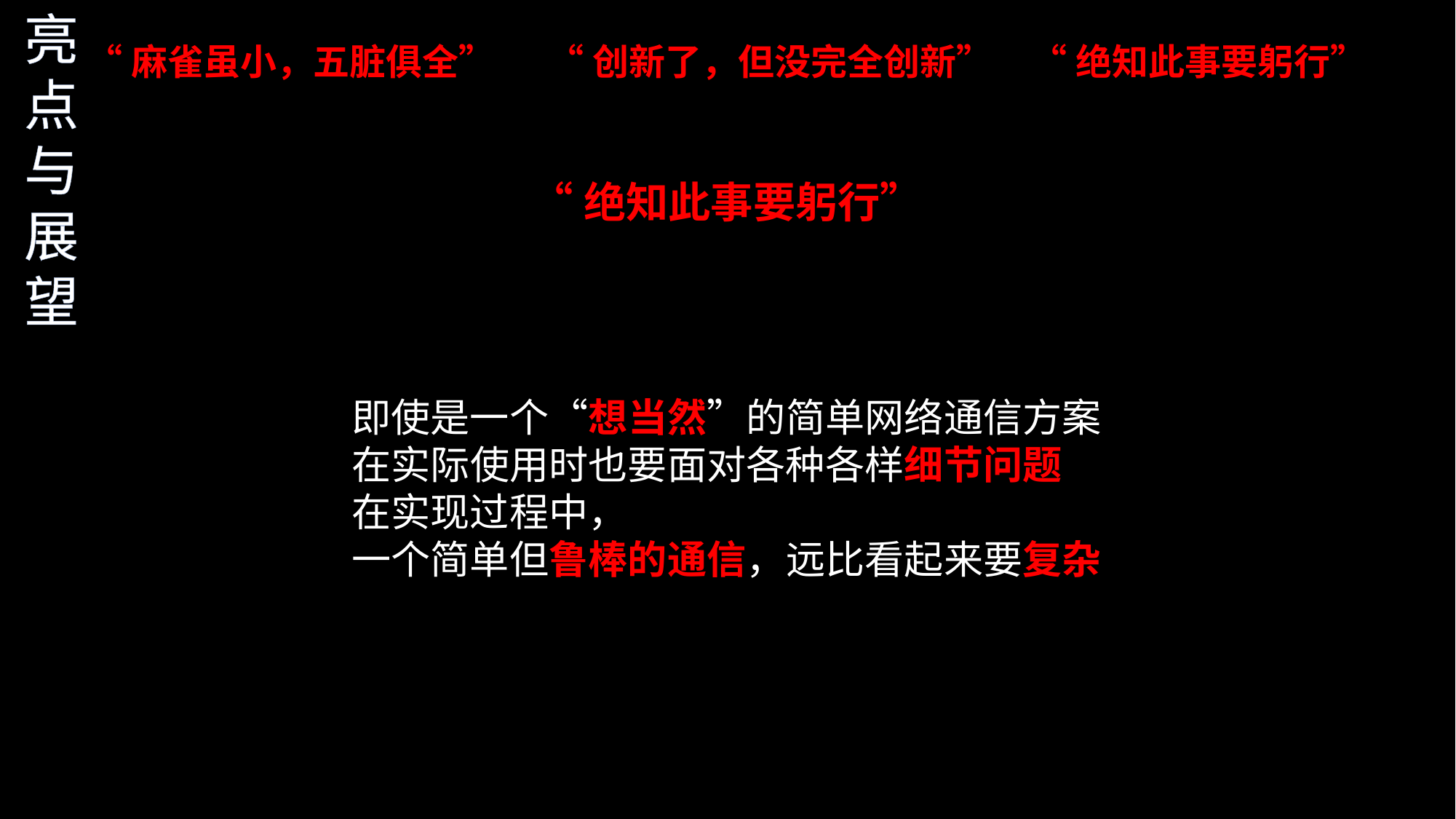

亮点与展望
“麻雀虽小，五脏俱全”
“创新了，但没完全创新”
“绝知此事要躬行”
“绝知此事要躬行”
即使是一个“想当然”的简单网络通信方案
在实际使用时也要面对各种各样细节问题
在实现过程中，
一个简单但鲁棒的通信，远比看起来要复杂